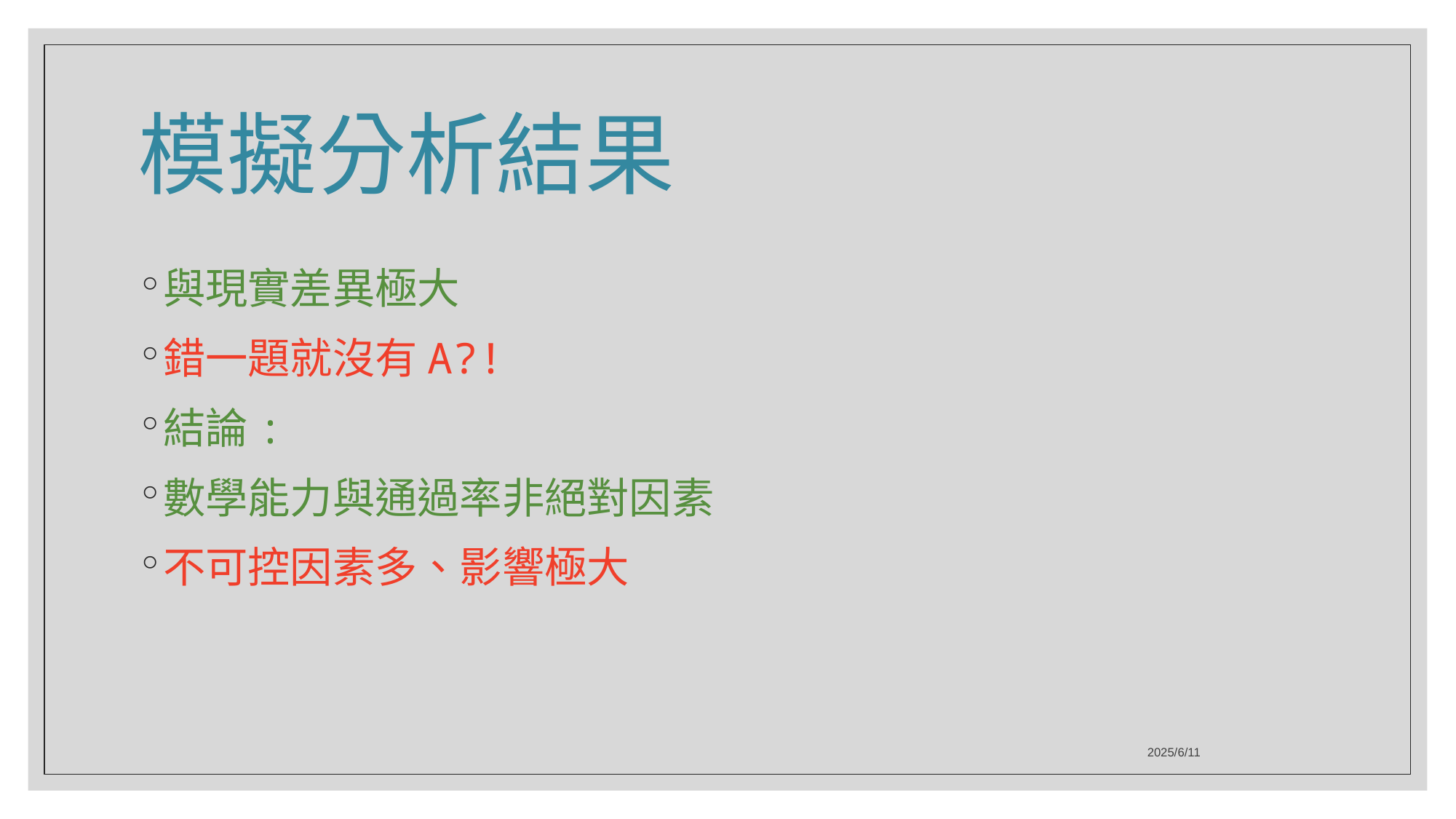

# 模擬分析結果
與現實差異極大
錯一題就沒有A?!
結論:
數學能力與通過率非絕對因素
不可控因素多、影響極大

2025/6/11